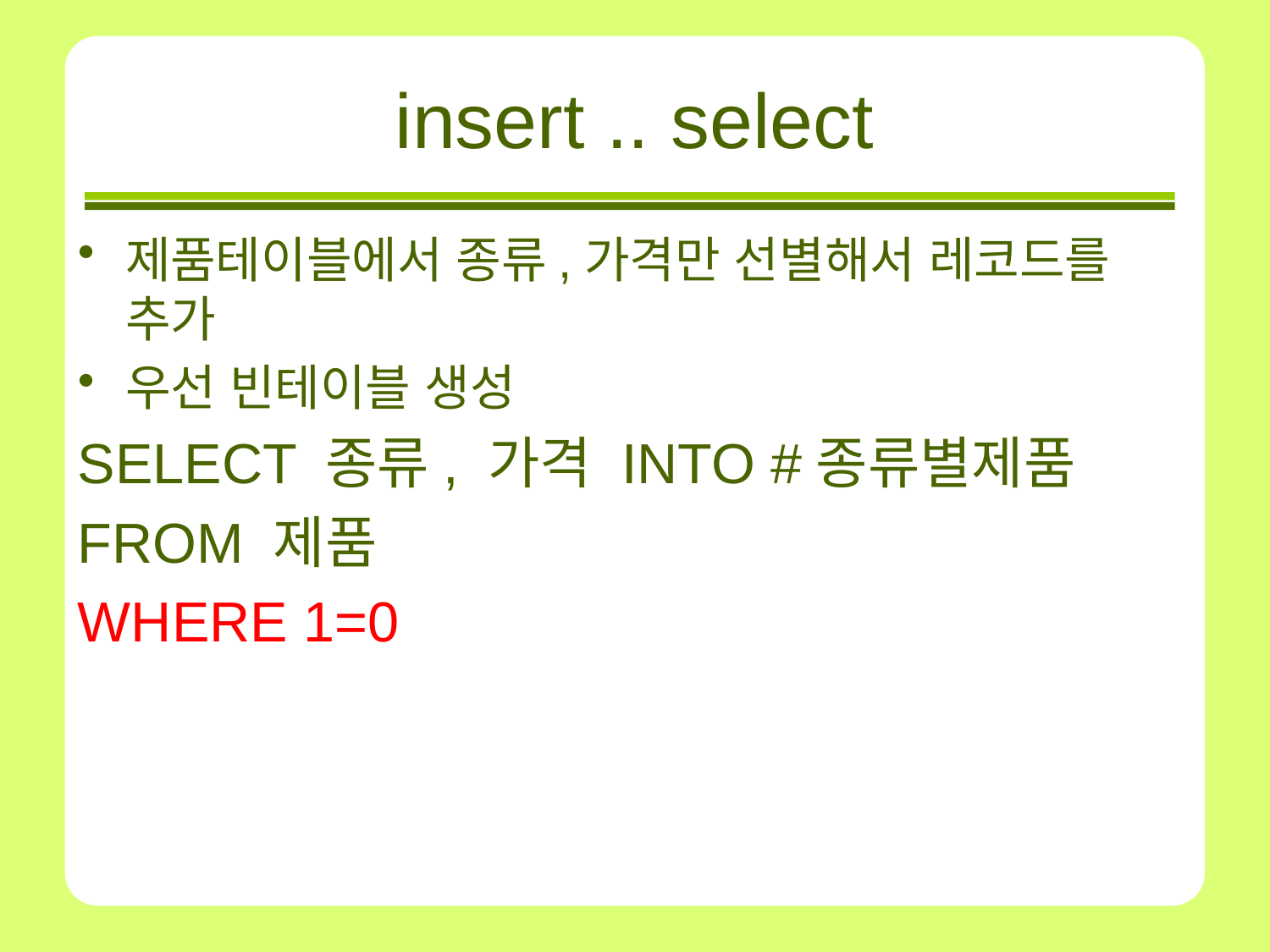

# insert .. select
제품테이블에서 종류,가격만 선별해서 레코드를 추가
우선 빈테이블 생성
SELECT 종류, 가격 INTO #종류별제품
FROM 제품
WHERE 1=0